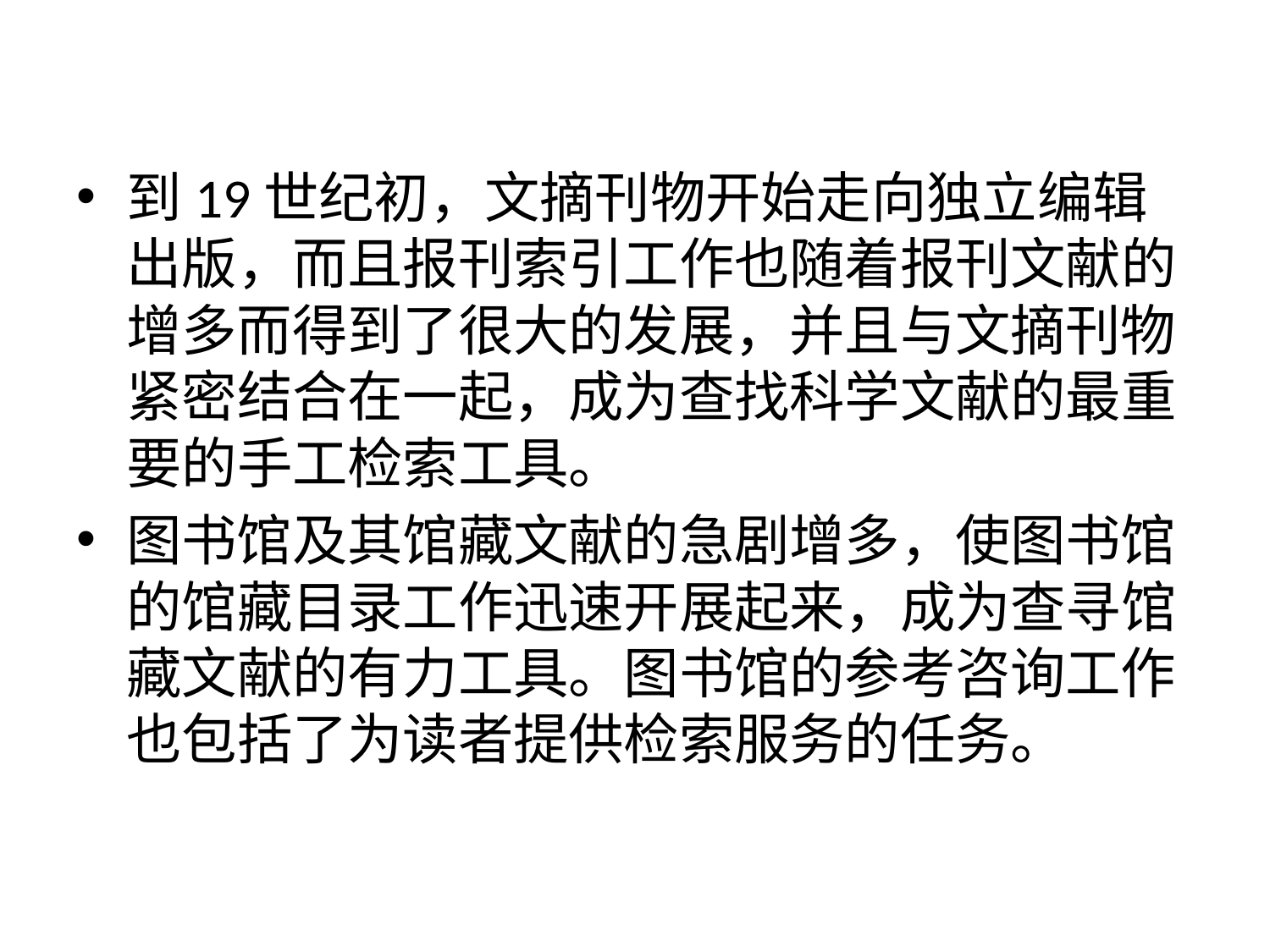

到19世纪初，文摘刊物开始走向独立编辑出版，而且报刊索引工作也随着报刊文献的增多而得到了很大的发展，并且与文摘刊物紧密结合在一起，成为查找科学文献的最重要的手工检索工具。
图书馆及其馆藏文献的急剧增多，使图书馆的馆藏目录工作迅速开展起来，成为查寻馆藏文献的有力工具。图书馆的参考咨询工作也包括了为读者提供检索服务的任务。